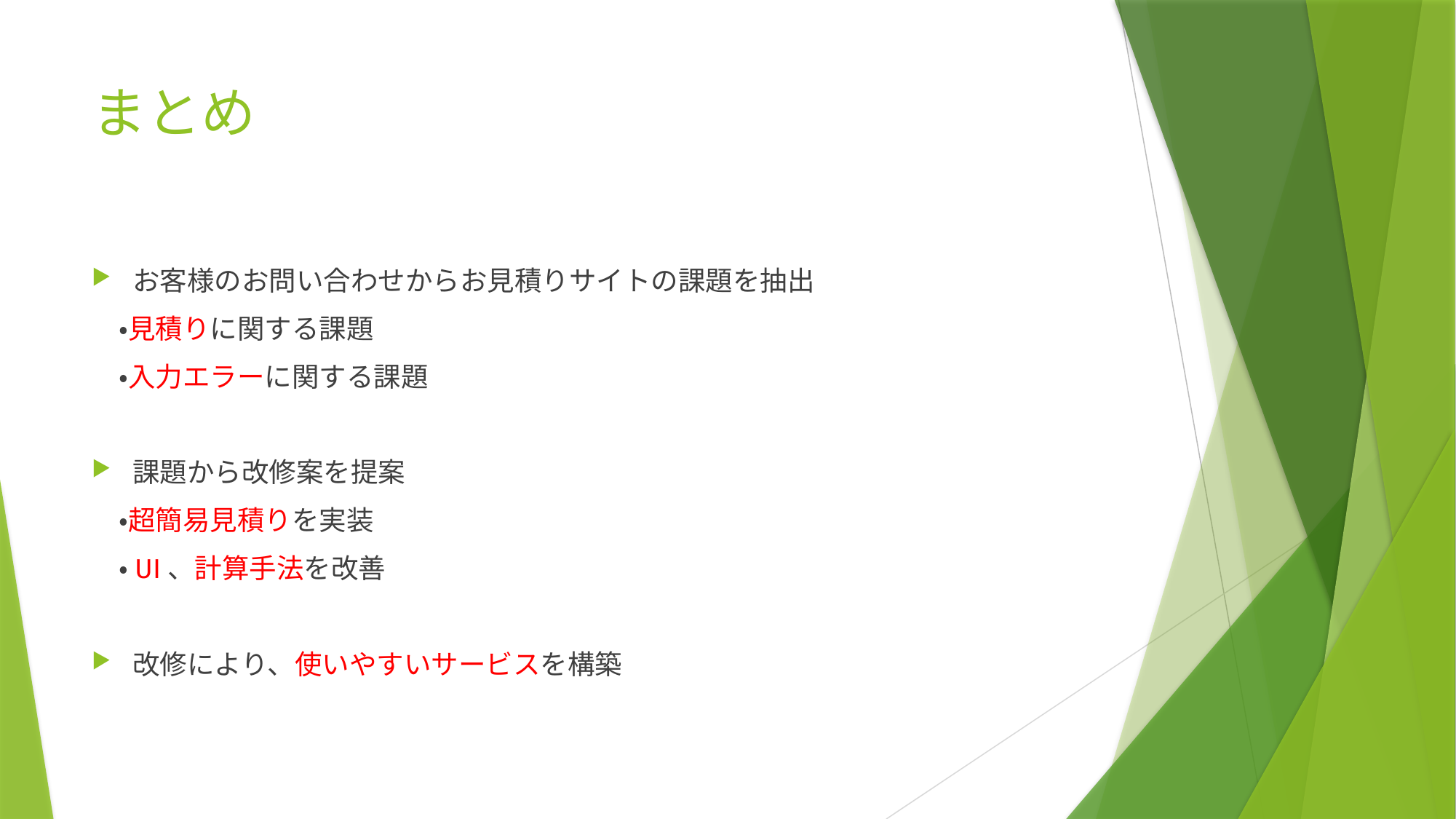

# まとめ
お客様のお問い合わせからお見積りサイトの課題を抽出
　・見積りに関する課題
　・入力エラーに関する課題

課題から改修案を提案
　・超簡易見積りを実装
　・UI、計算手法を改善

改修により、使いやすいサービスを構築